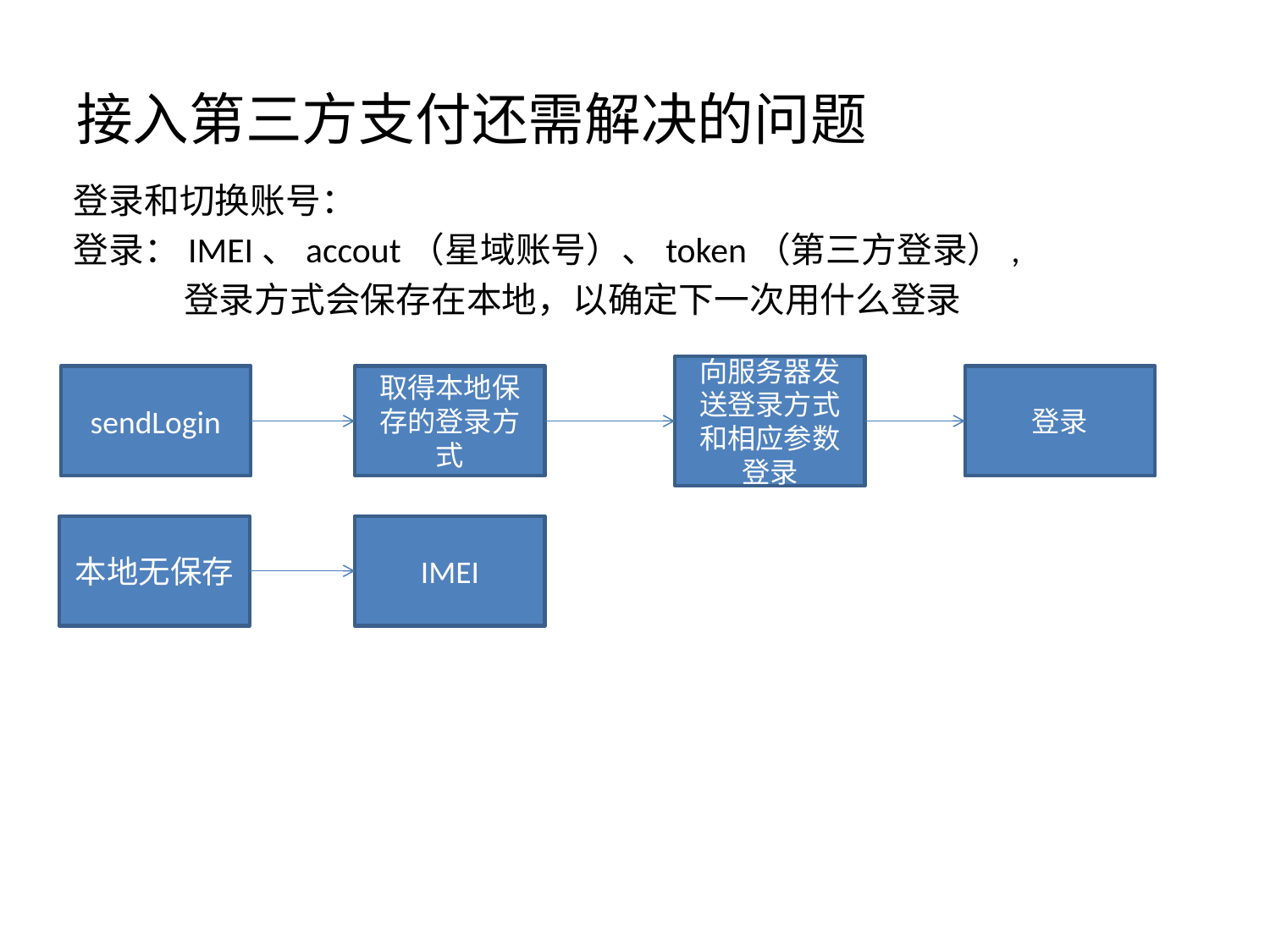

# 接入第三方支付还需解决的问题
登录和切换账号：
登录：IMEI、accout（星域账号）、token（第三方登录）,
             登录方式会保存在本地，以确定下一次用什么登录

向服务器发送登录方式和相应参数登录
sendLogin
取得本地保存的登录方式
登录
本地无保存
IMEI